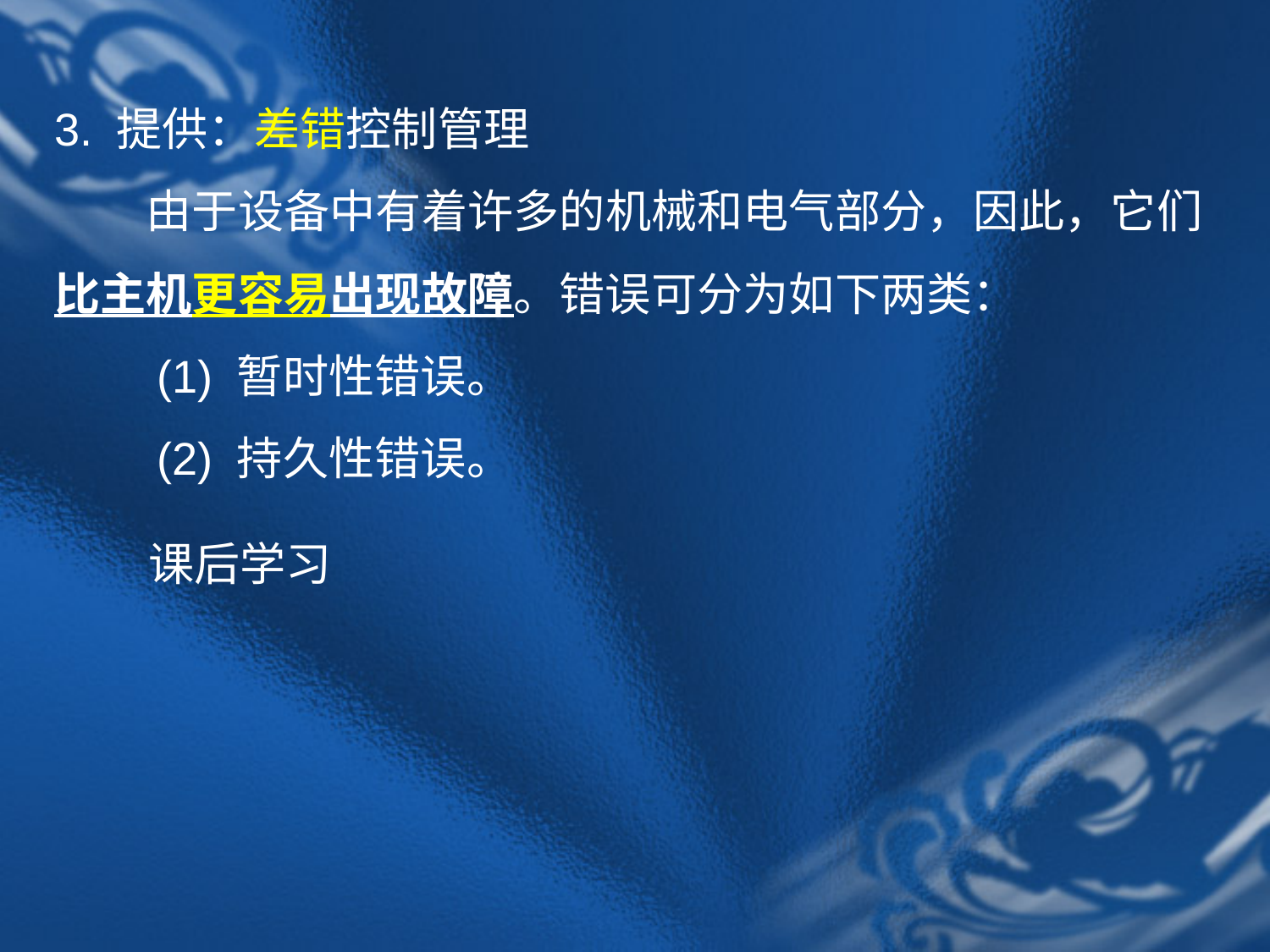

3. 提供：差错控制管理
　　由于设备中有着许多的机械和电气部分，因此，它们比主机更容易出现故障。错误可分为如下两类：
　　(1) 暂时性错误。
　　(2) 持久性错误。
        课后学习